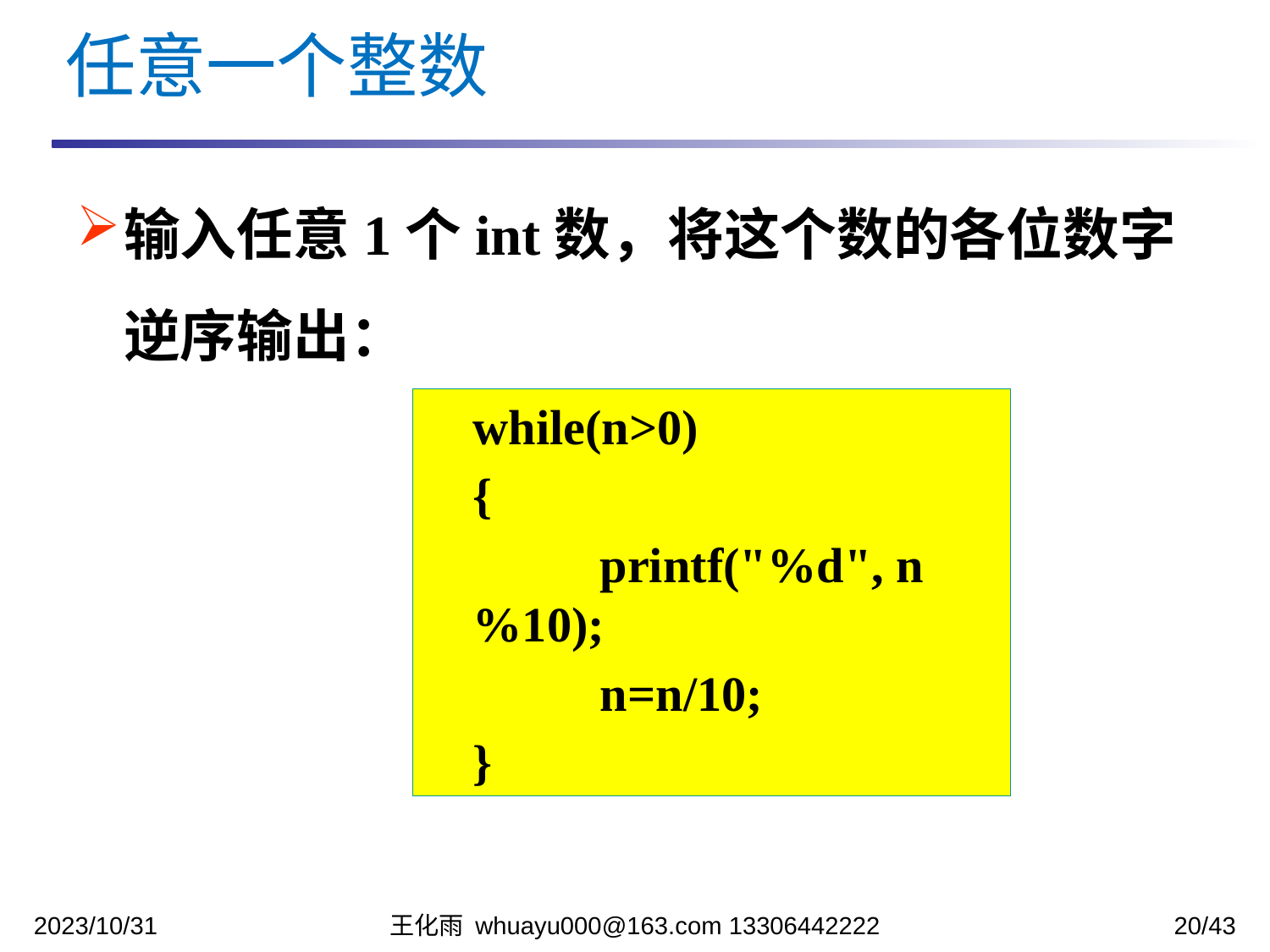

任意一个整数
输入任意1个int数，将这个数的各位数字逆序输出：
	while(n>0)
	{
		printf("%d", n%10);
		n=n/10;
	}
2023/10/31
王化雨 whuayu000@163.com 13306442222
20/43